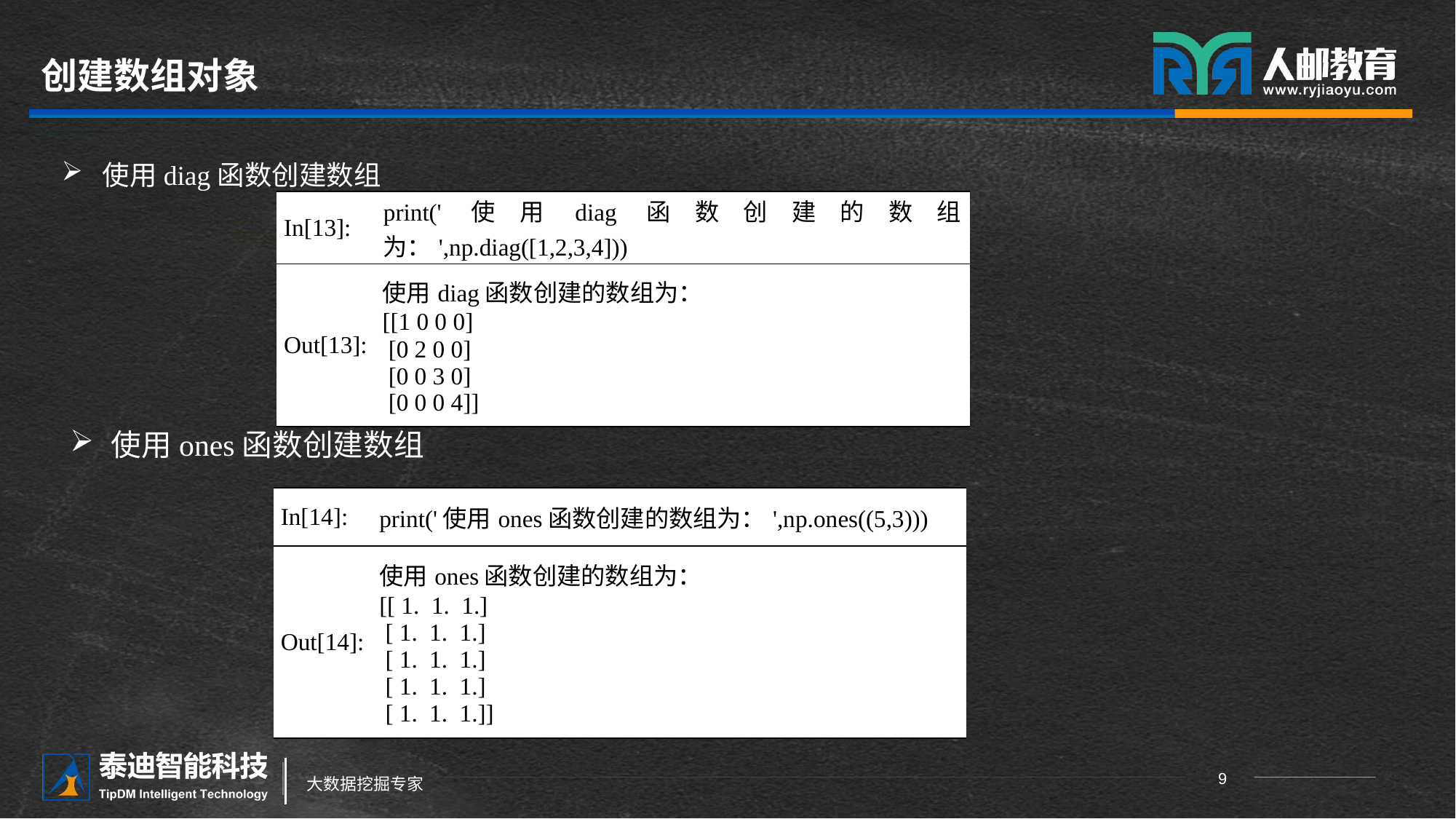

# 创建数组对象
使用diag函数创建数组
| In[13]: | print('使用diag函数创建的数组为：',np.diag([1,2,3,4])) |
| --- | --- |
| Out[13]: | 使用diag函数创建的数组为： [[1 0 0 0] [0 2 0 0] [0 0 3 0] [0 0 0 4]] |
使用ones函数创建数组
| In[14]: | print('使用ones函数创建的数组为：',np.ones((5,3))) |
| --- | --- |
| Out[14]: | 使用ones函数创建的数组为： [[ 1. 1. 1.] [ 1. 1. 1.] [ 1. 1. 1.] [ 1. 1. 1.] [ 1. 1. 1.]] |